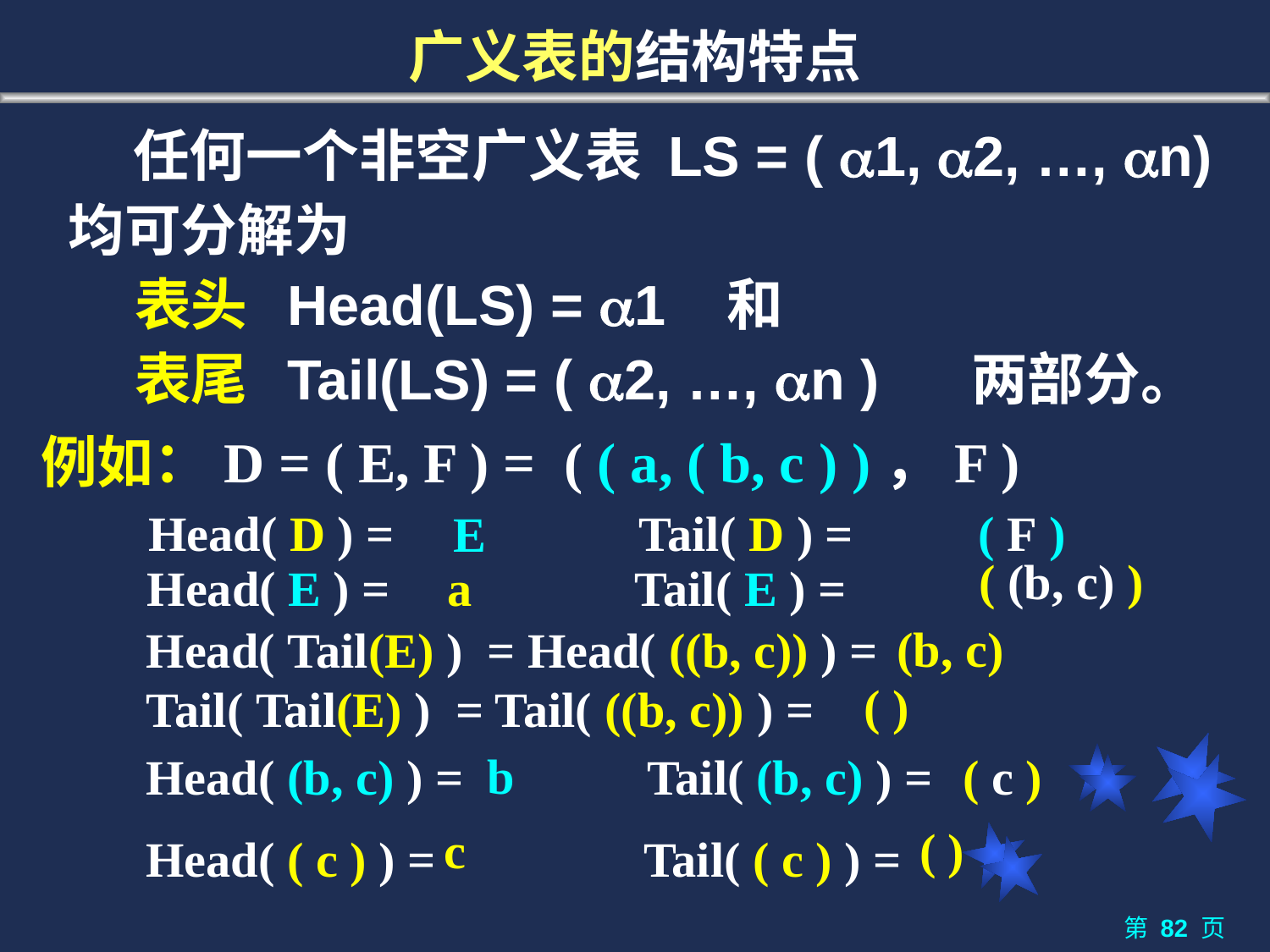

广义表的结构特点
	    任何一个非空广义表 LS = ( α1, α2, …, αn) 均可分解为
      表头  Head(LS) = α1   和
      表尾  Tail(LS) = ( α2, …, αn )     两部分。
例如：D = ( E, F ) =  ( ( a, ( b, c ) )，F )
Head( D ) =                    Tail( D ) =
( F )
E
( (b, c) )
a
Head( E ) =                    Tail( E ) =
(b, c)
Head( Tail(E) )  = Head( ((b, c)) ) =
Tail( Tail(E) )  = Tail( ((b, c)) ) =
( )
b
Head( (b, c) ) =               Tail( (b, c) ) =
( c )
c
( )
Head( ( c ) ) =                 Tail( ( c ) ) =
第 82 页